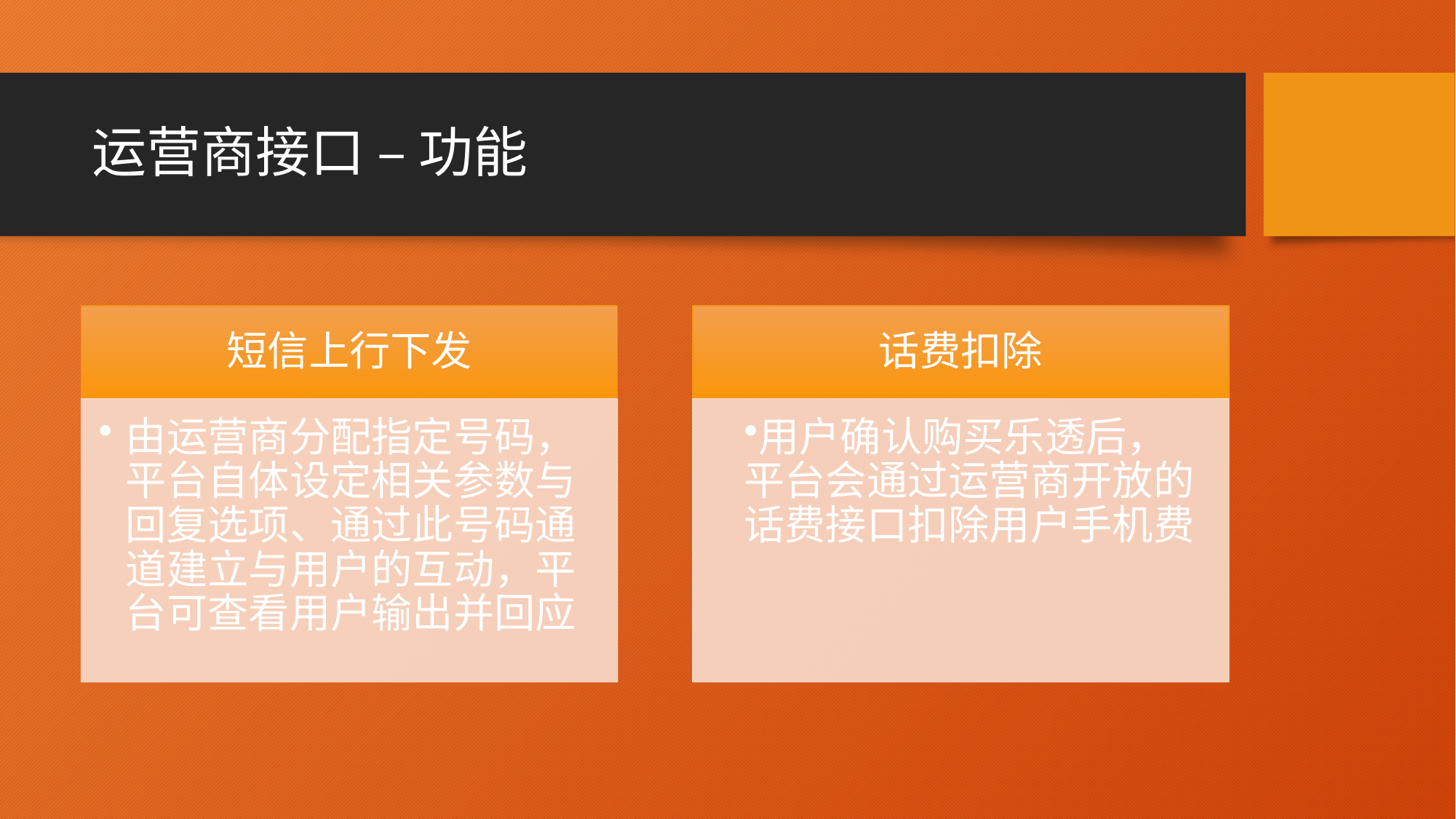

# 运营商接口 – 功能
短信上行下发
由运营商分配指定号码，平台自体设定相关参数与回复选项、通过此号码通道建立与用户的互动，平台可查看用户输出并回应
话费扣除
用户确认购买乐透后，平台会通过运营商开放的话费接口扣除用户手机费